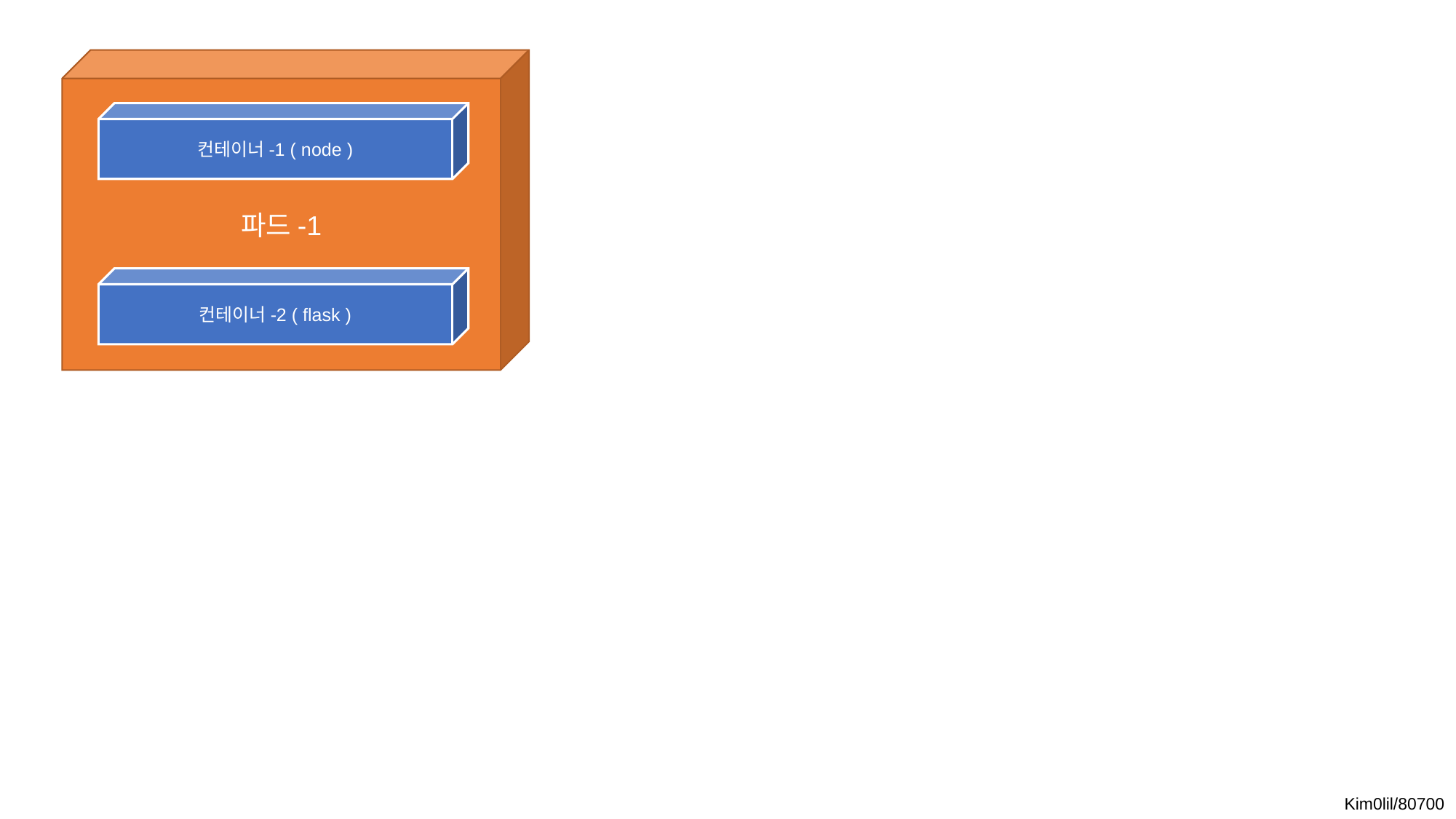

파드-1
컨테이너-1 ( node )
컨테이너-2 ( flask )
Kim0lil/80700